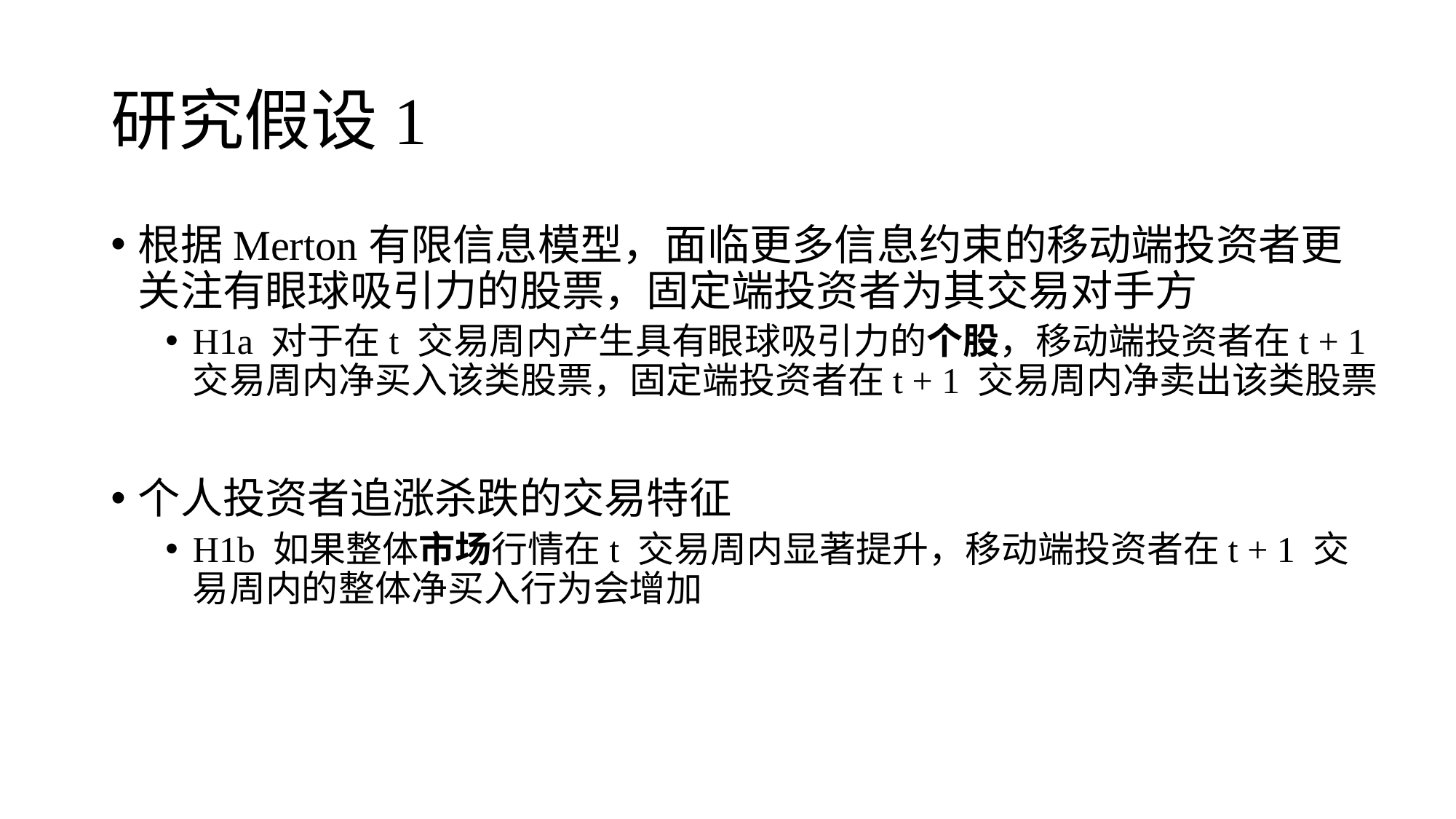

# 研究假设1
根据Merton有限信息模型，面临更多信息约束的移动端投资者更关注有眼球吸引力的股票，固定端投资者为其交易对手方
H1a 对于在t 交易周内产生具有眼球吸引力的个股，移动端投资者在t + 1 交易周内净买入该类股票，固定端投资者在t + 1 交易周内净卖出该类股票

个人投资者追涨杀跌的交易特征
H1b 如果整体市场行情在t 交易周内显著提升，移动端投资者在t + 1 交易周内的整体净买入行为会增加